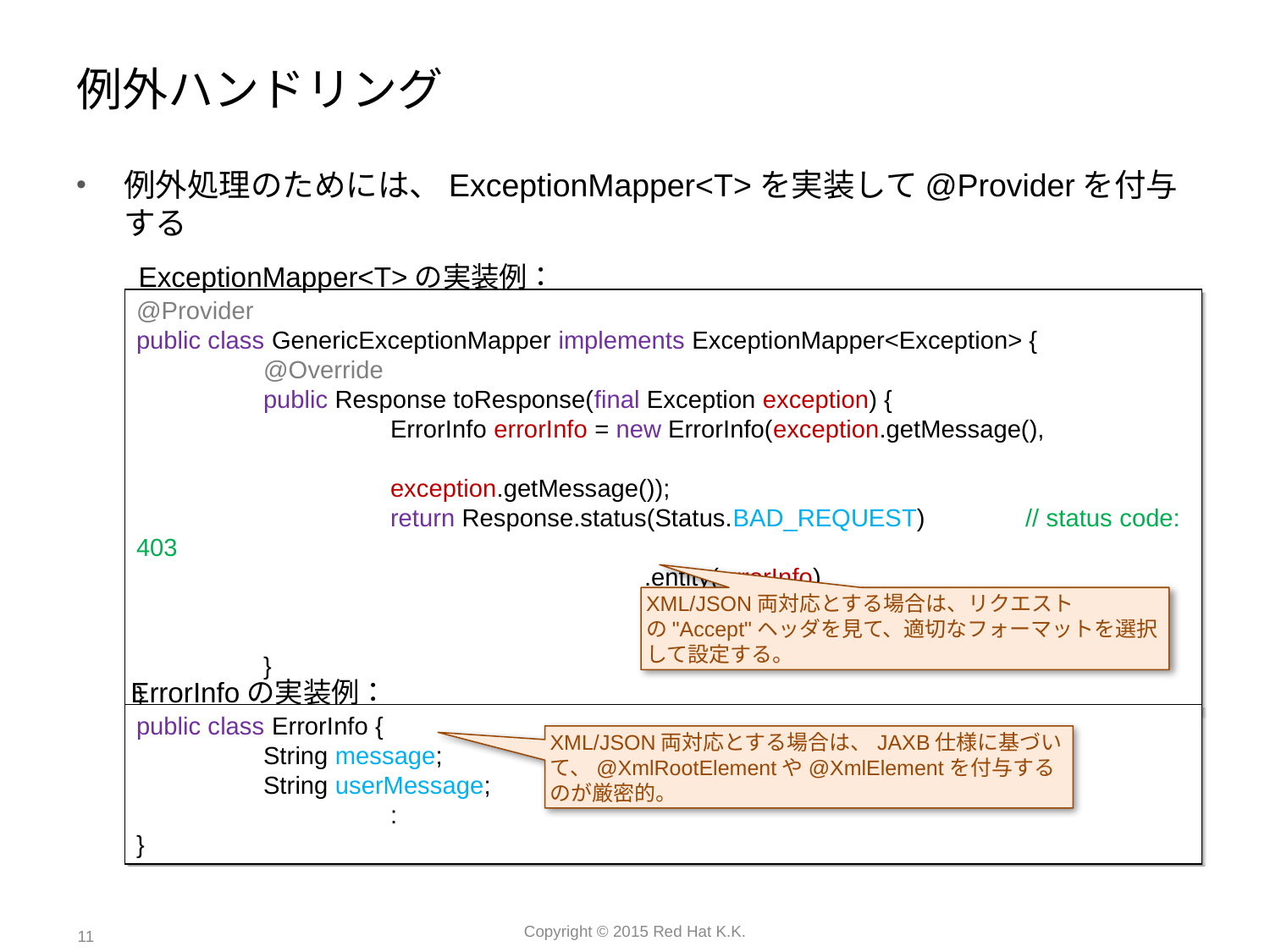

# 例外ハンドリング
例外処理のためには、ExceptionMapper<T>を実装して@Providerを付与する
ExceptionMapper<T>の実装例：
@Provider
public class GenericExceptionMapper implements ExceptionMapper<Exception> {
	@Override
	public Response toResponse(final Exception exception) {
		ErrorInfo errorInfo = new ErrorInfo(exception.getMessage(),
										exception.getMessage());
		return Response.status(Status.BAD_REQUEST)	// status code: 403
				.entity(errorInfo)
				.type(MediaType.APPLICATION_JSON)
				.build();
	}
}
XML/JSON両対応とする場合は、リクエストの"Accept"ヘッダを見て、適切なフォーマットを選択して設定する。
ErrorInfoの実装例：
public class ErrorInfo {
	String message;
	String userMessage;
		:
}
XML/JSON両対応とする場合は、JAXB仕様に基づいて、@XmlRootElementや@XmlElementを付与するのが厳密的。
11
Copyright © 2015 Red Hat K.K.